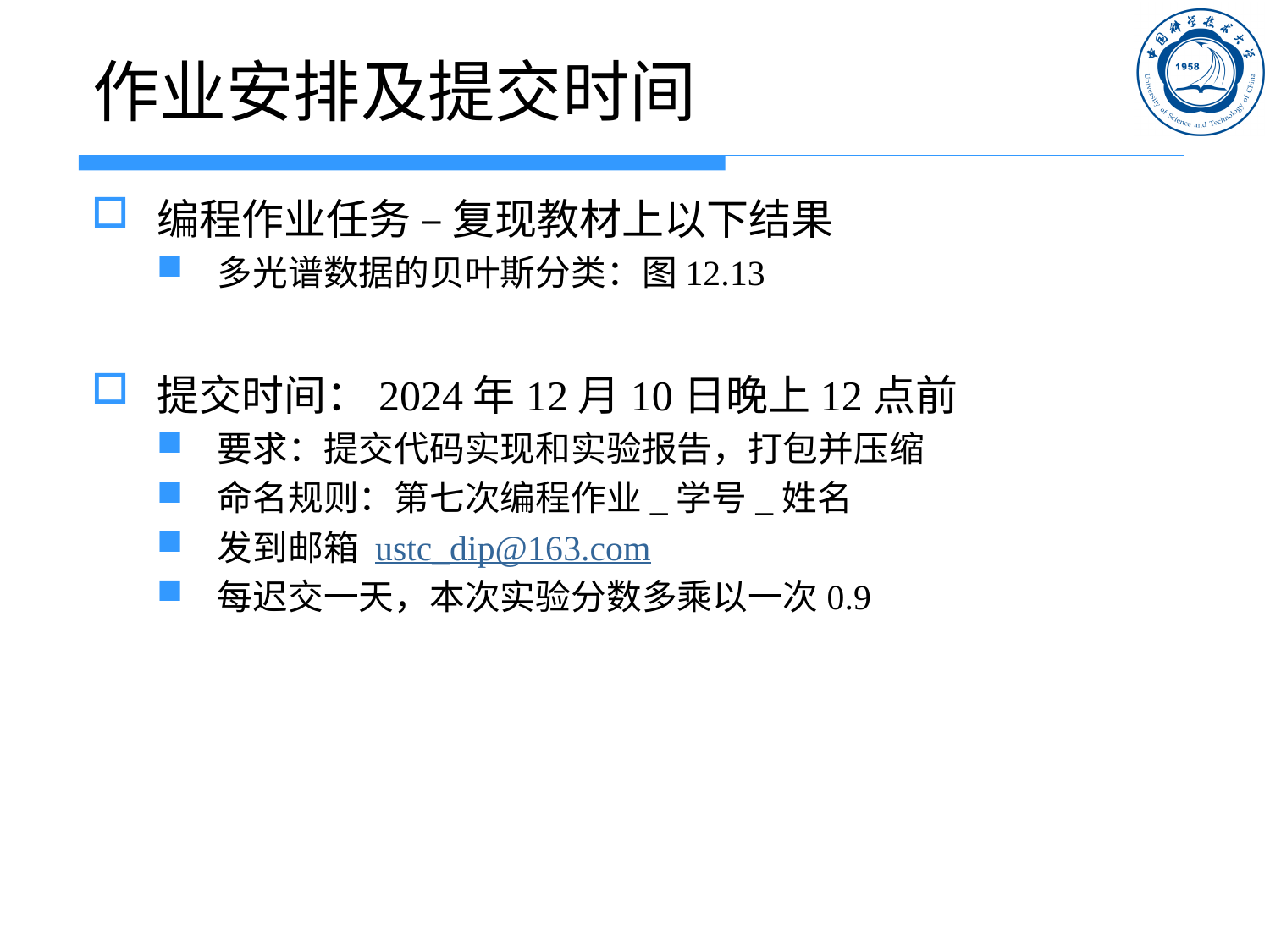

# 作业安排及提交时间
编程作业任务 – 复现教材上以下结果
多光谱数据的贝叶斯分类：图12.13

提交时间：2024年12月10日晚上12点前
要求：提交代码实现和实验报告，打包并压缩
命名规则：第七次编程作业_学号_姓名
发到邮箱 ustc_dip@163.com
每迟交一天，本次实验分数多乘以一次0.9